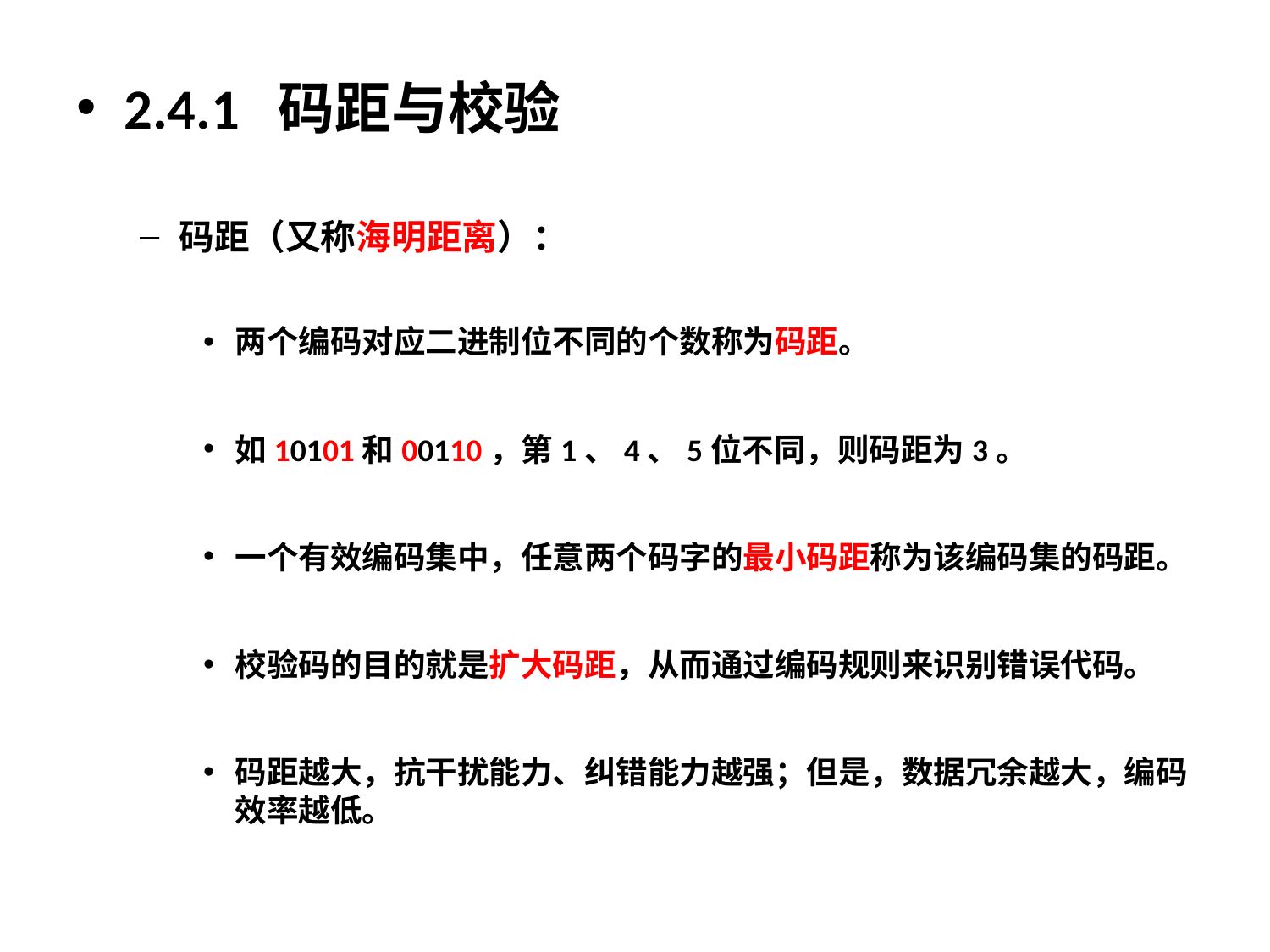

2.4.1  码距与校验

码距（又称海明距离）：

两个编码对应二进制位不同的个数称为码距。

如10101和00110，第1、4、5位不同，则码距为3。

一个有效编码集中，任意两个码字的最小码距称为该编码集的码距。

校验码的目的就是扩大码距，从而通过编码规则来识别错误代码。

码距越大，抗干扰能力、纠错能力越强；但是，数据冗余越大，编码效率越低。